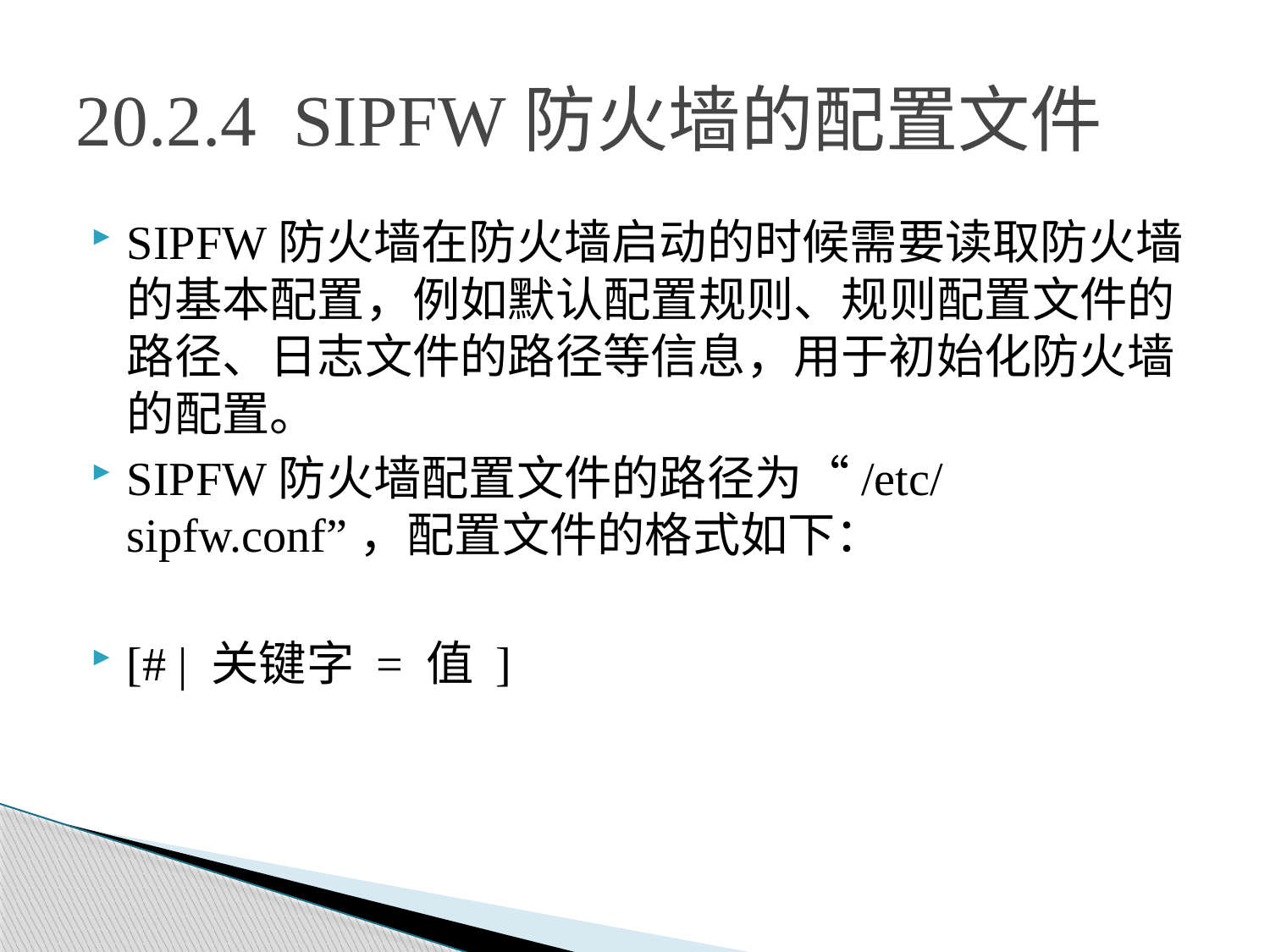

# 20.2.4  SIPFW防火墙的配置文件
SIPFW防火墙在防火墙启动的时候需要读取防火墙的基本配置，例如默认配置规则、规则配置文件的路径、日志文件的路径等信息，用于初始化防火墙的配置。
SIPFW防火墙配置文件的路径为“/etc/sipfw.conf”，配置文件的格式如下：

[# | 关键字 = 值 ]